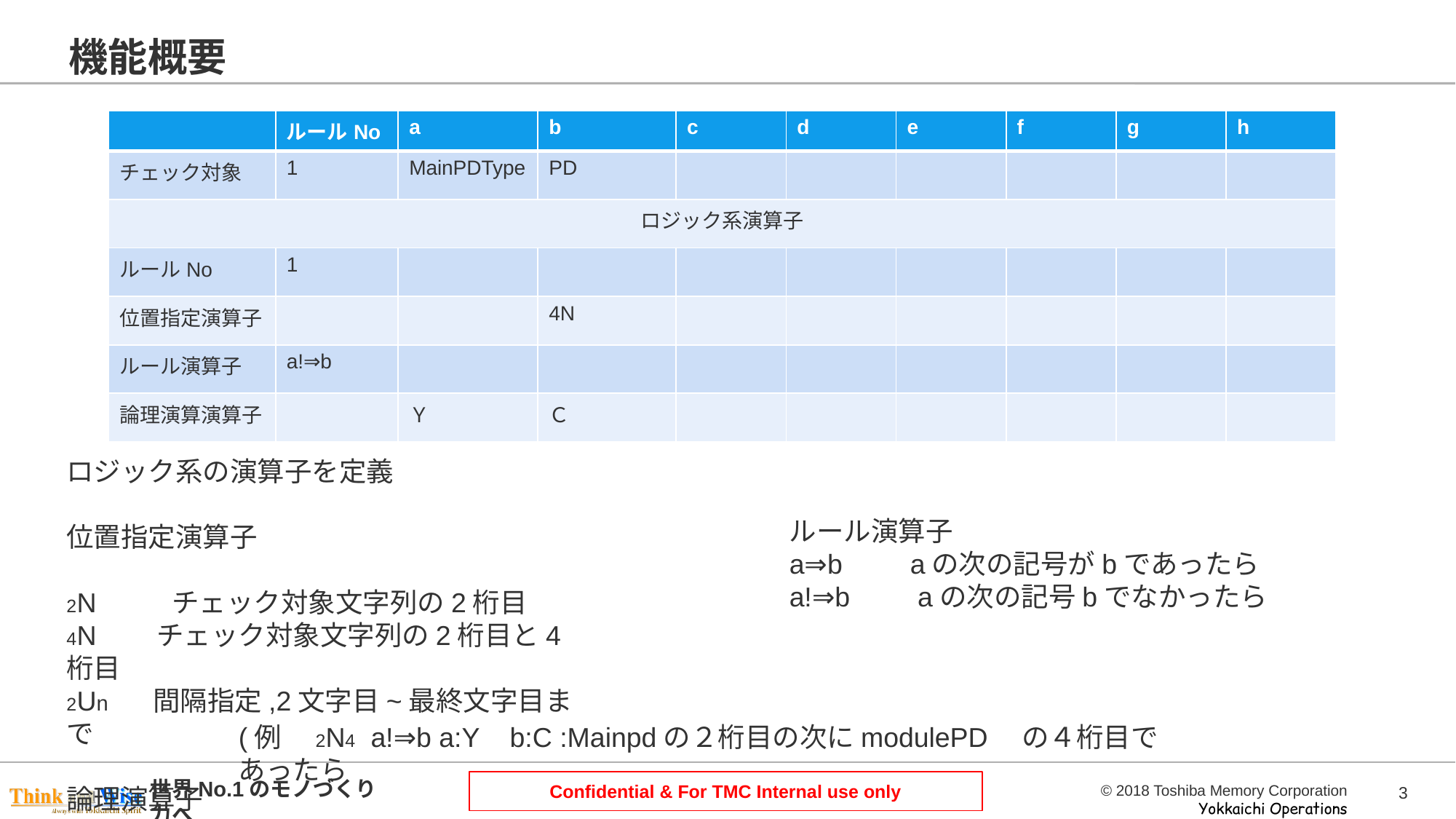

# 機能概要
※調査用メモ
既存システムのプロパティ値
|  | ルールNo | a | b | c | d | e | f | g | h |
| --- | --- | --- | --- | --- | --- | --- | --- | --- | --- |
| チェック対象 | 1 | MainPDType | PD |  |  |  |  |  |  |
| ロジック系演算子 |  |  |  |  |  |  |  |  |  |
| ルールNo | 1 |  |  |  |  |  |  |  |  |
| 位置指定演算子 |  |  | 4N |  |  |  |  |  |  |
| ルール演算子 | a!⇒b |  |  |  |  |  |  |  |  |
| 論理演算演算子 |  | Ｙ | Ｃ |  |  |  |  |  |  |
SC_MainPDPurpose
ロジック系の演算子を定義

位置指定演算子
2N         チェック対象文字列の2桁目
4N       チェック対象文字列の2桁目と4桁目
2Un     間隔指定,2文字目~最終文字目まで

論理演算子
a=Y    b=C

ルール演算子
a⇒b　　aの次の記号がbであったら
a!⇒b　　aの次の記号bでなかったら
(例　2N4  a!⇒b a:Y    b:C :Mainpdの２桁目の次にmodulePD　の４桁目であったら

3